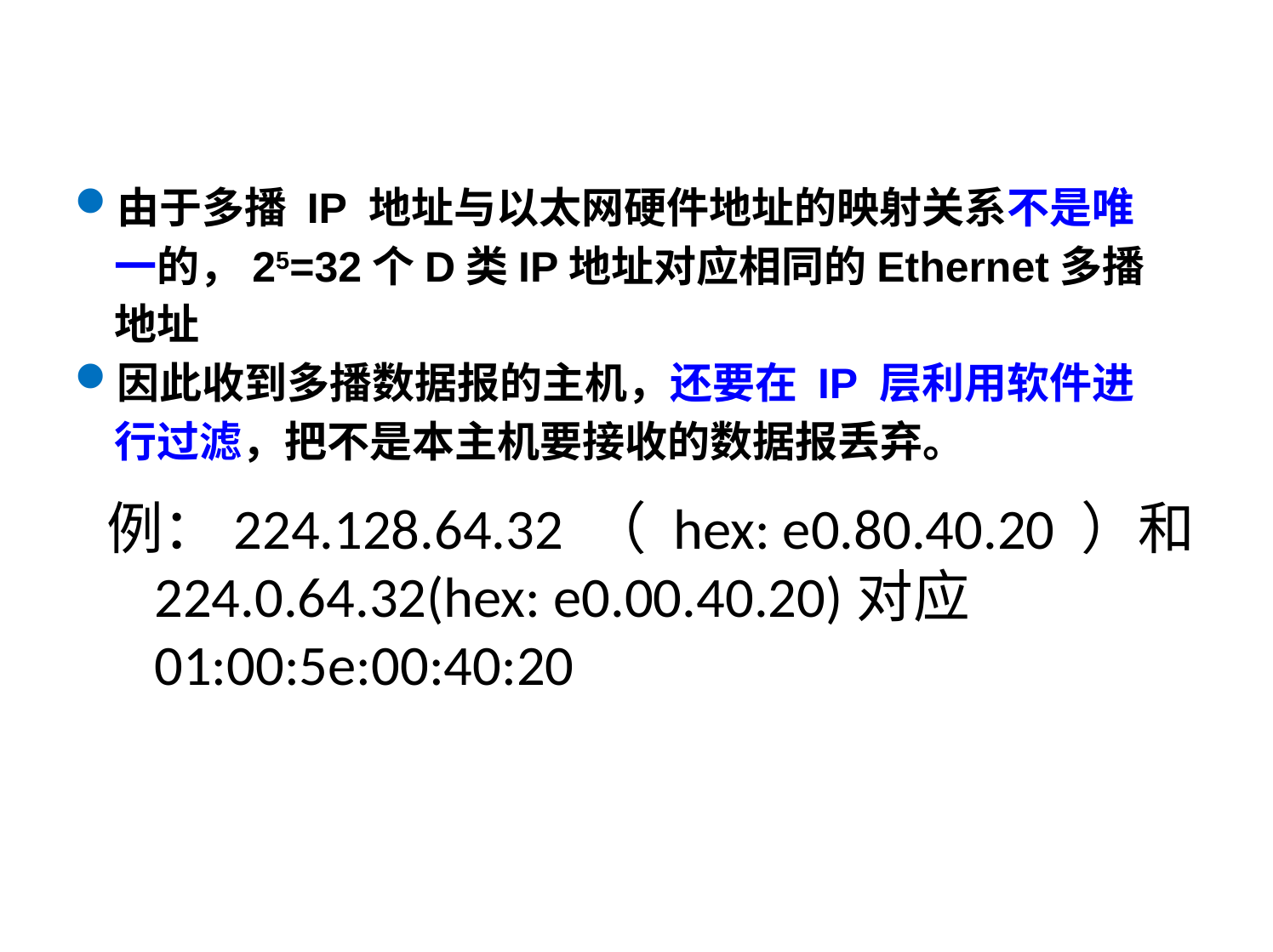

由于多播 IP 地址与以太网硬件地址的映射关系不是唯一的，25=32个D类IP地址对应相同的Ethernet多播地址
因此收到多播数据报的主机，还要在 IP 层利用软件进行过滤，把不是本主机要接收的数据报丢弃。
例：224.128.64.32 （ hex: e0.80.40.20 ）和224.0.64.32(hex: e0.00.40.20)对应01:00:5e:00:40:20